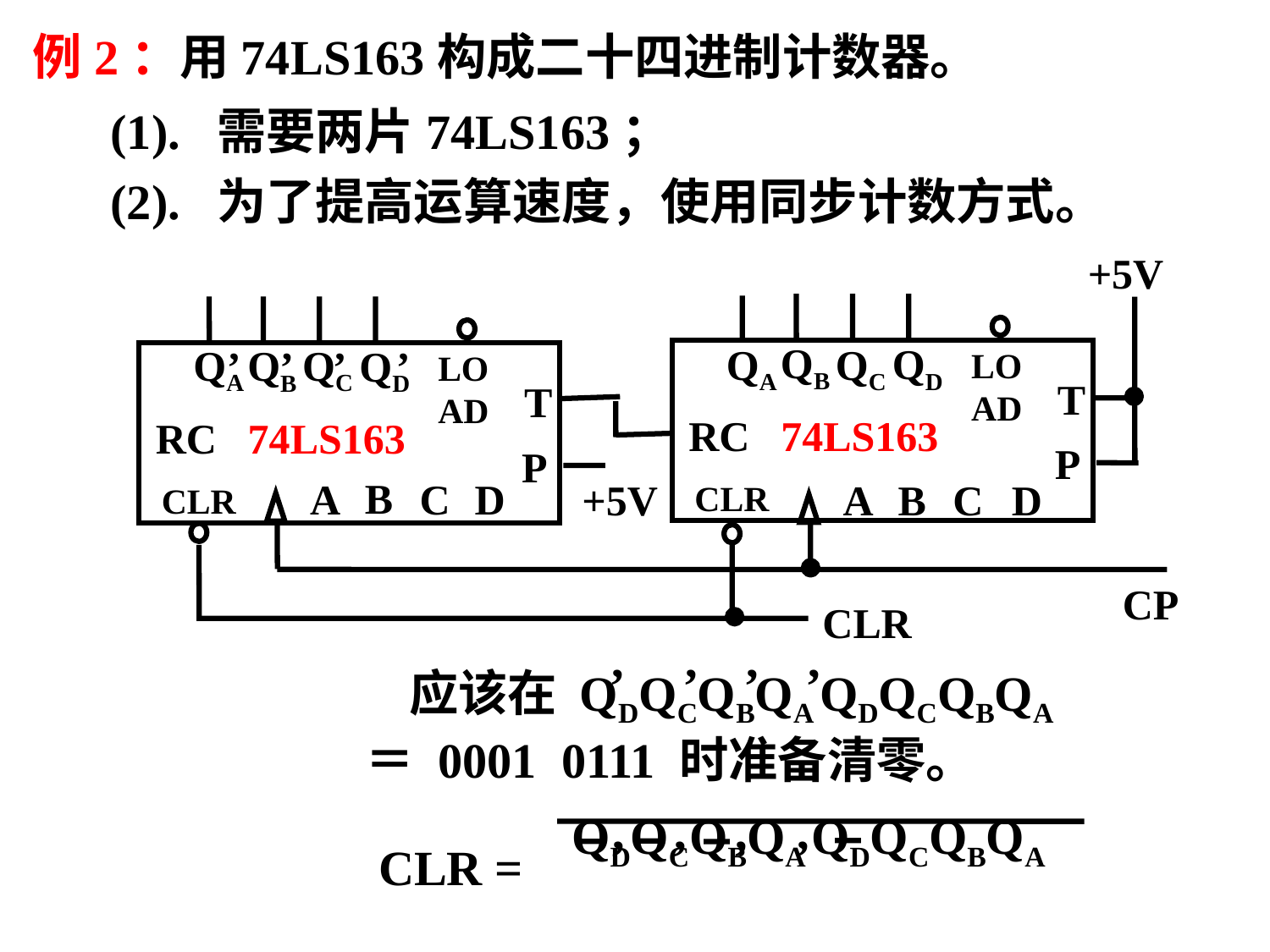

例2：用74LS163构成二十四进制计数器。
(1).  需要两片74LS163；
(2).  为了提高运算速度，使用同步计数方式。
+5V

,    ,    ,     ,

QB
QD
QA
QC
QA
QC
QB
LOAD
QD
LOAD

T
T

RC
74LS163
RC
74LS163
P

P

B
C
A
D
B
C
+5V
A
D
CLR
CLR

CP
CLR

,     ,    ,    ,
         应该在 QDQCQBQA QDQCQBQA                 ＝ 0001  0111 时准备清零。
,    ,    ,    ,
 QDQCQBQA QDQCQBQA

CLR =